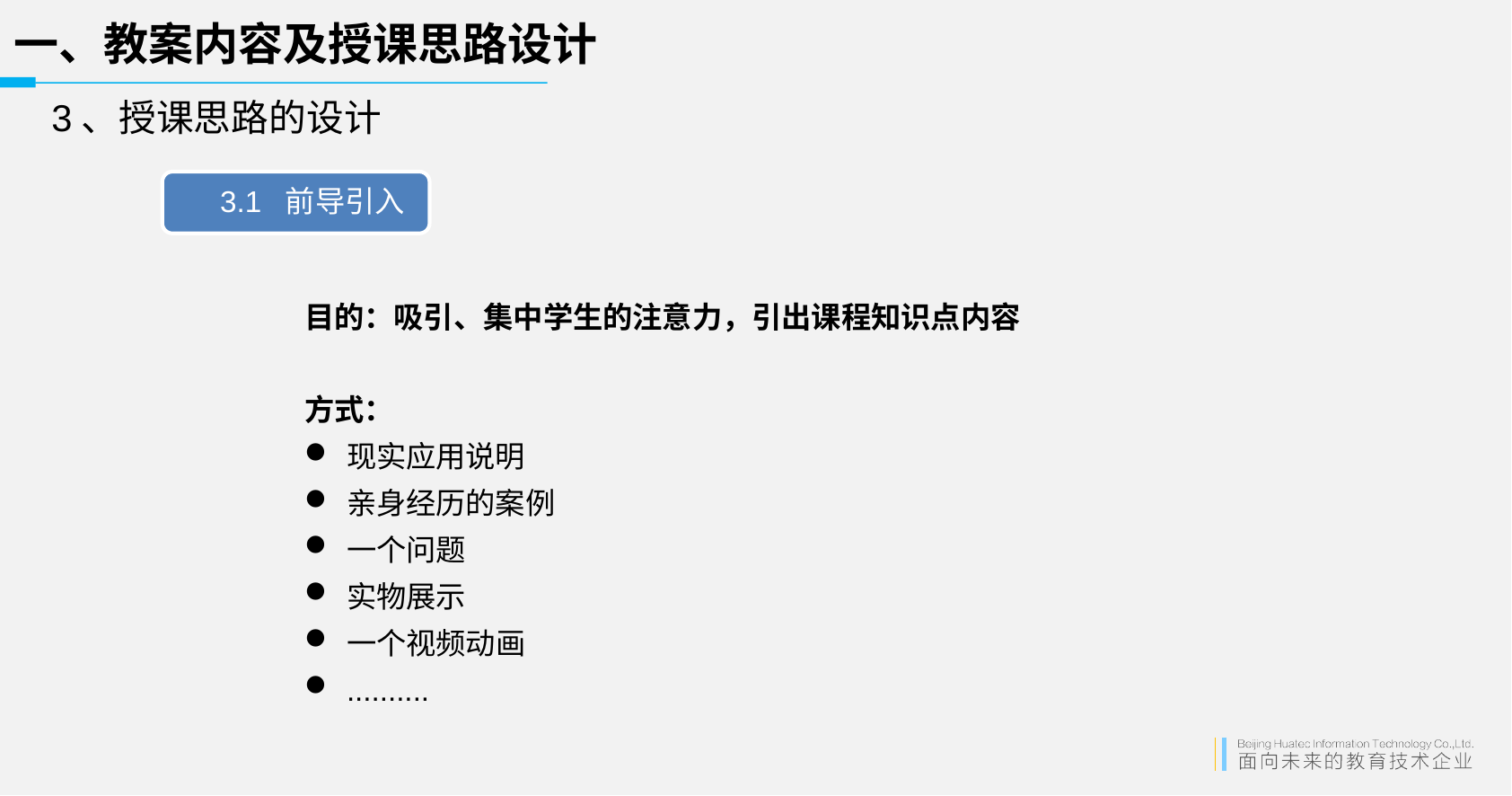

一、教案内容及授课思路设计

3、授课思路的设计

    3.1  前导引入
目的：吸引、集中学生的注意力，引出课程知识点内容

方式：
现实应用说明
亲身经历的案例
一个问题
实物展示
一个视频动画
..........